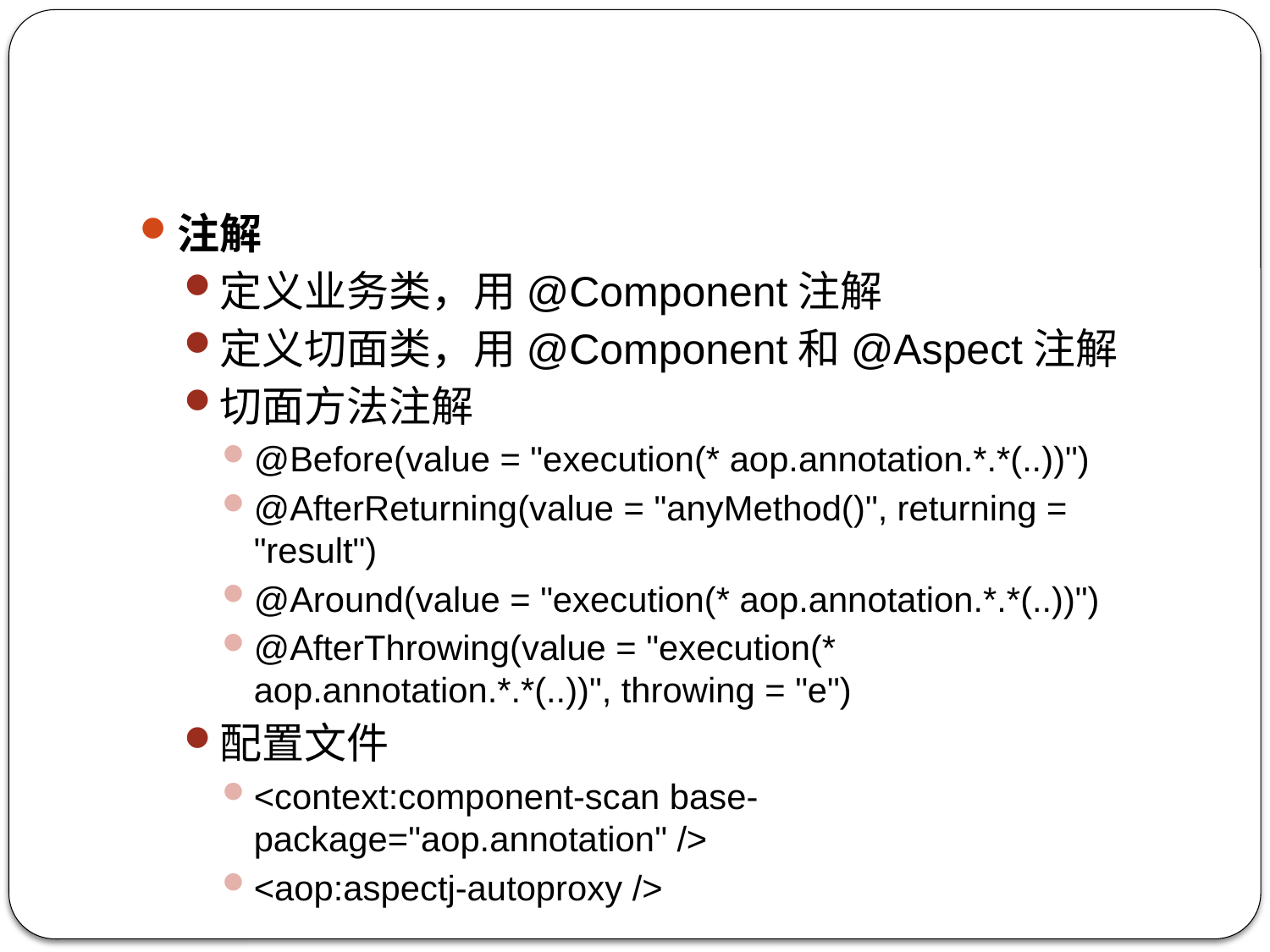

#
注解
定义业务类，用@Component注解
定义切面类，用@Component和@Aspect注解
切面方法注解
@Before(value = "execution(* aop.annotation.*.*(..))")
@AfterReturning(value = "anyMethod()", returning = "result")
@Around(value = "execution(* aop.annotation.*.*(..))")
@AfterThrowing(value = "execution(* aop.annotation.*.*(..))", throwing = "e")
配置文件
<context:component-scan base-package="aop.annotation" />
<aop:aspectj-autoproxy />